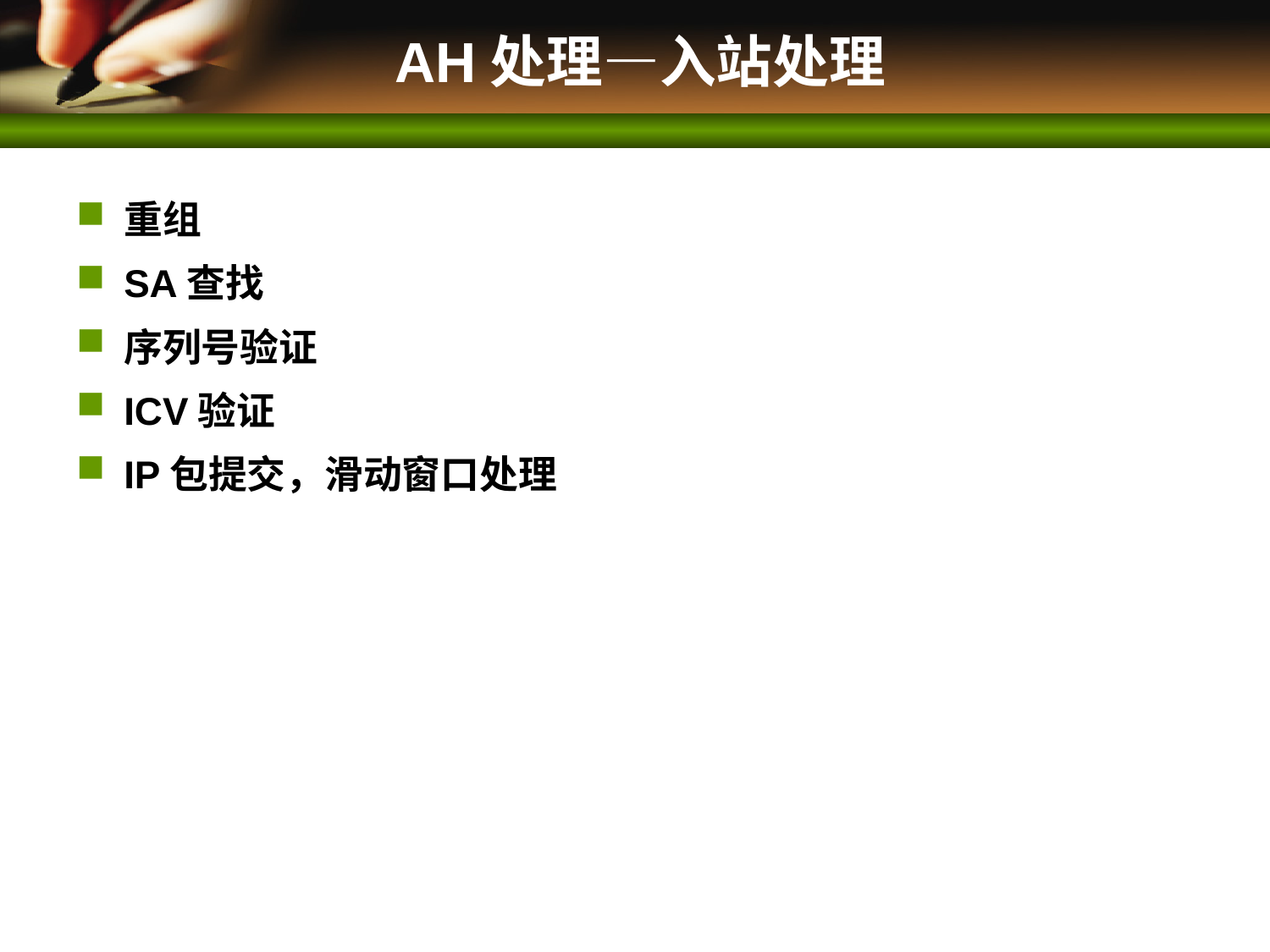

# AH处理—入站处理
重组
SA查找
序列号验证
ICV验证
IP包提交，滑动窗口处理